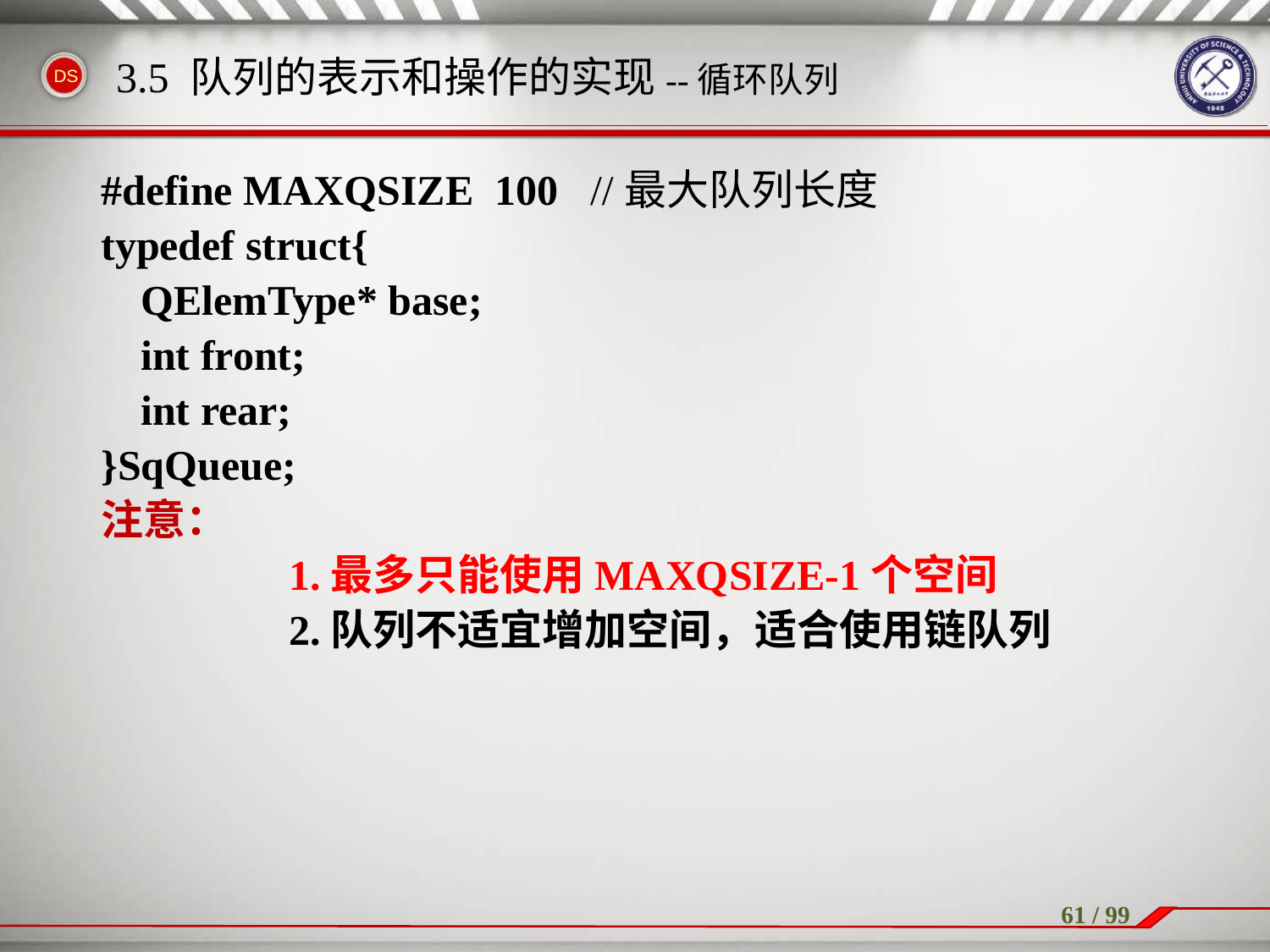

# 3.5 队列的表示和操作的实现--循环队列
#define MAXQSIZE  100   //最大队列长度
typedef struct{
	QElemType* base;
	int front;
	int rear;
}SqQueue;
注意：
		  1.最多只能使用MAXQSIZE-1个空间
		  2.队列不适宜增加空间，适合使用链队列